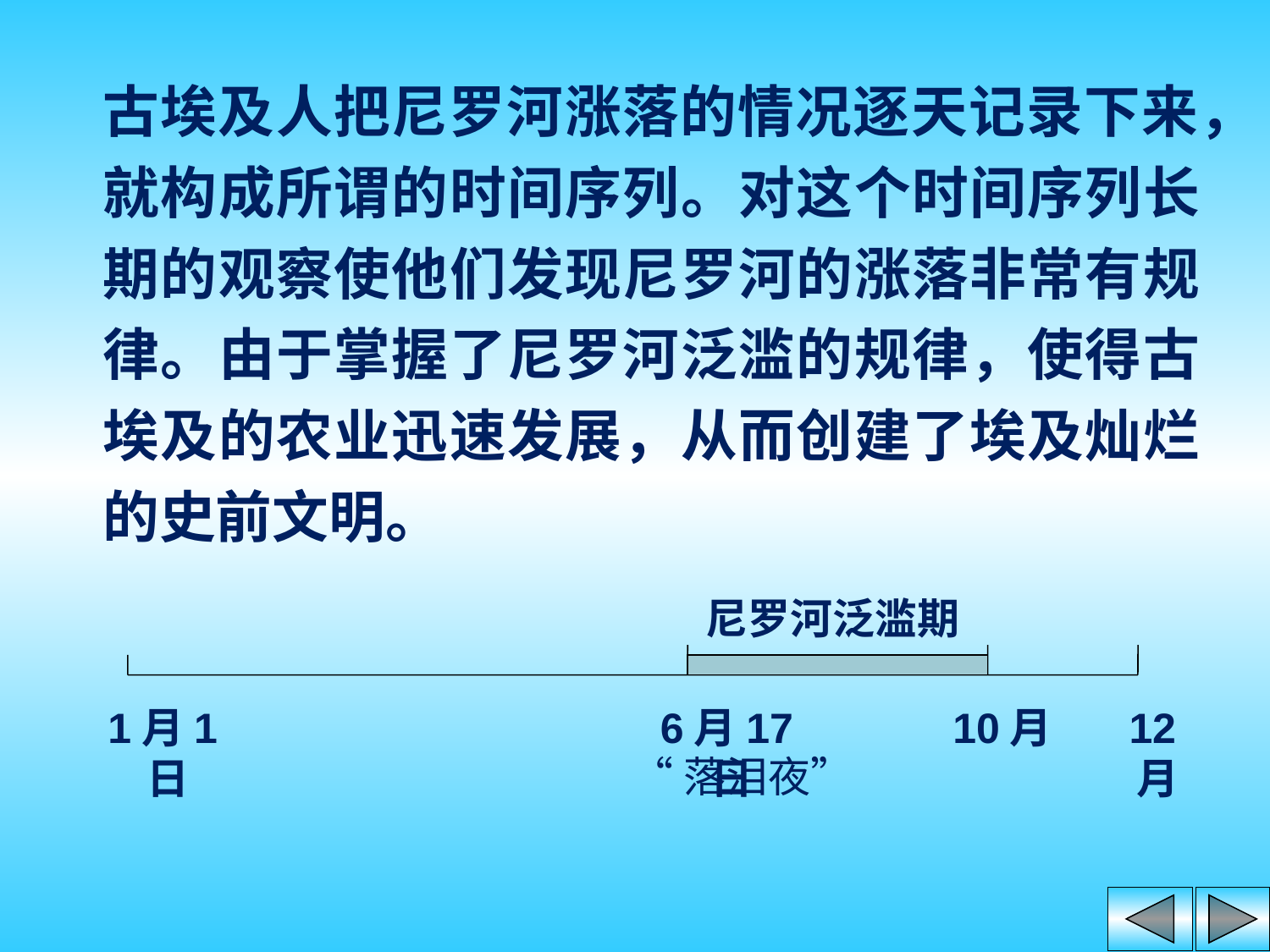

古埃及人把尼罗河涨落的情况逐天记录下来，就构成所谓的时间序列。对这个时间序列长期的观察使他们发现尼罗河的涨落非常有规律。由于掌握了尼罗河泛滥的规律，使得古埃及的农业迅速发展，从而创建了埃及灿烂的史前文明。
尼罗河泛滥期

1月1日
6月17日
10月
12月
“落泪夜”